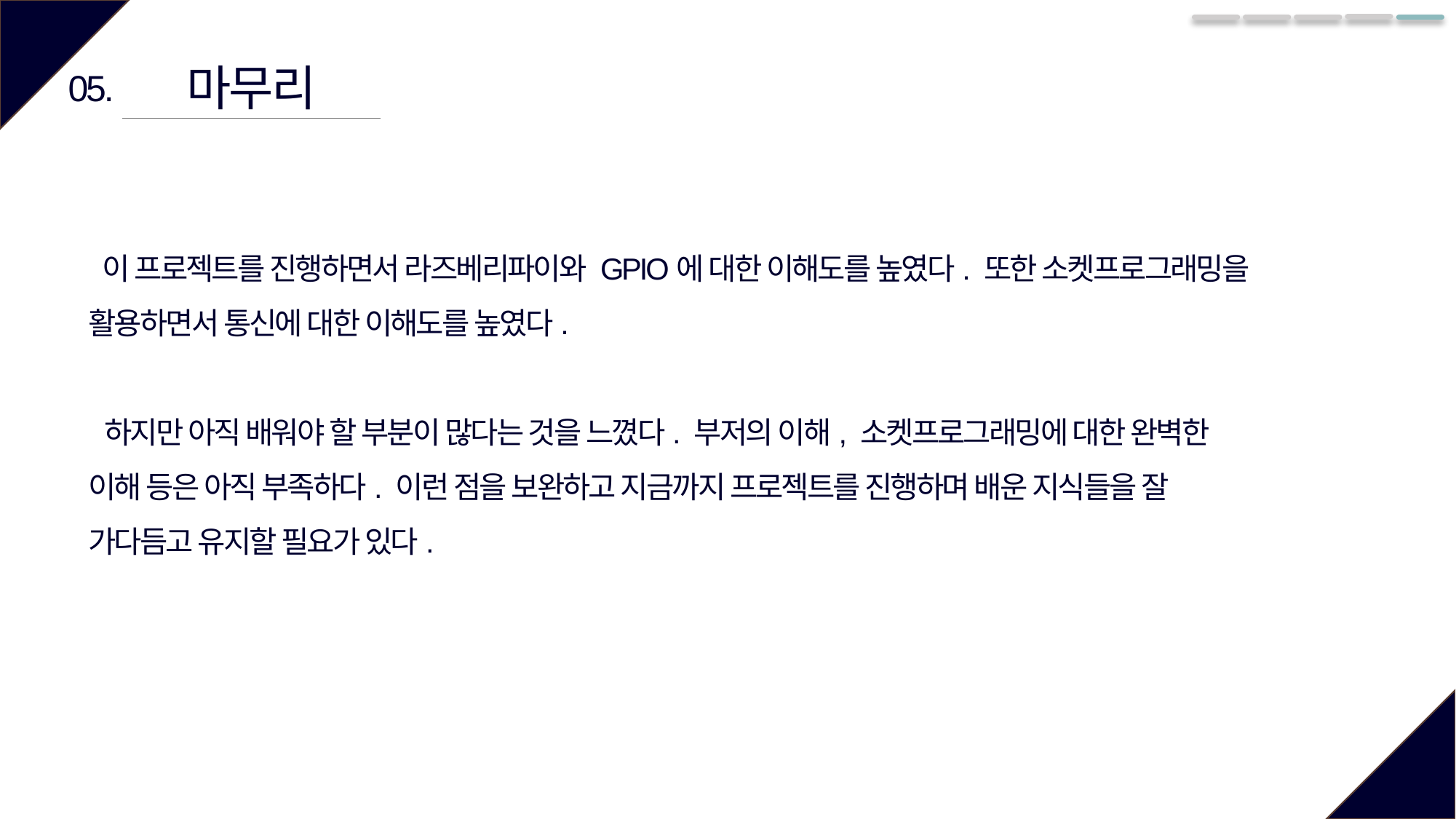

마무리
05.
 이 프로젝트를 진행하면서 라즈베리파이와 GPIO에 대한 이해도를 높였다. 또한 소켓프로그래밍을
활용하면서 통신에 대한 이해도를 높였다.

 하지만 아직 배워야 할 부분이 많다는 것을 느꼈다. 부저의 이해, 소켓프로그래밍에 대한 완벽한
이해 등은 아직 부족하다. 이런 점을 보완하고 지금까지 프로젝트를 진행하며 배운 지식들을 잘
가다듬고 유지할 필요가 있다.